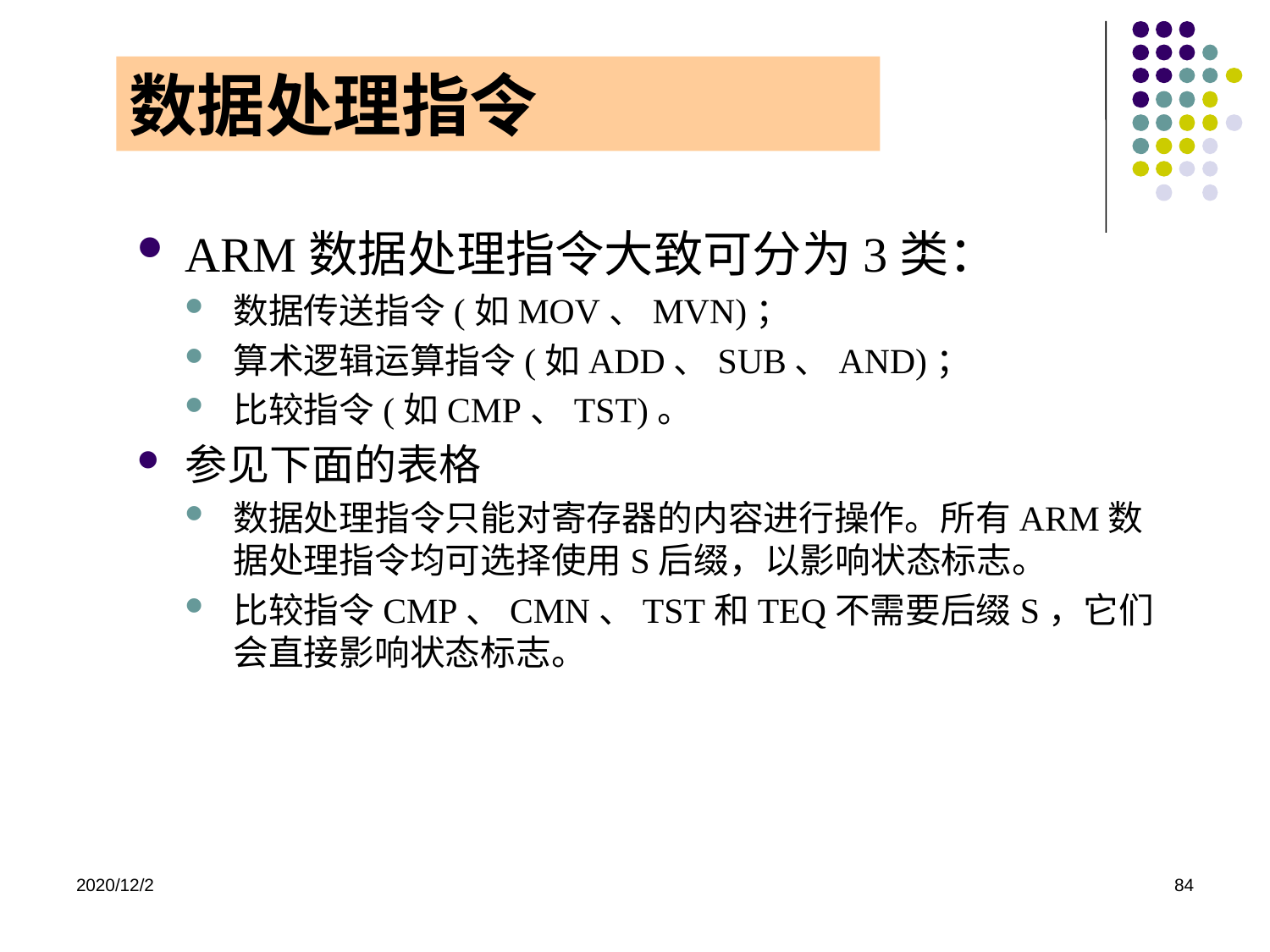

# 数据处理指令
ARM数据处理指令大致可分为3类：
数据传送指令(如MOV、MVN)；
算术逻辑运算指令(如ADD、SUB、AND)；
比较指令(如CMP、TST)。
参见下面的表格
数据处理指令只能对寄存器的内容进行操作。所有ARM数据处理指令均可选择使用S后缀，以影响状态标志。
比较指令CMP、CMN、TST和TEQ不需要后缀S，它们会直接影响状态标志。
2020/12/2
84